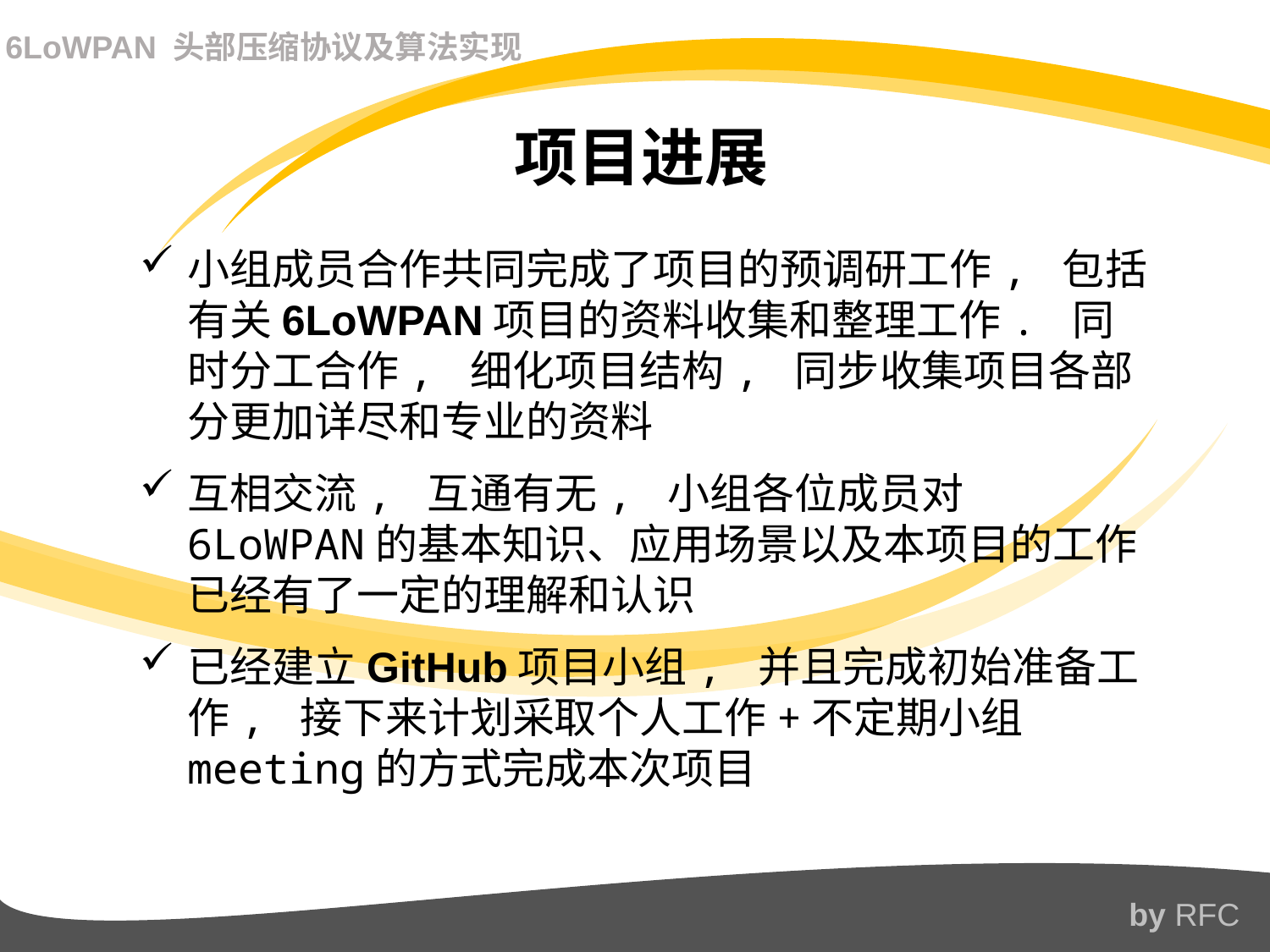

6LoWPAN 头部压缩协议及算法实现
项目进展
小组成员合作共同完成了项目的预调研工作, 包括有关6LoWPAN项目的资料收集和整理工作. 同时分工合作, 细化项目结构, 同步收集项目各部分更加详尽和专业的资料
互相交流, 互通有无, 小组各位成员对6LoWPAN的基本知识、应用场景以及本项目的工作已经有了一定的理解和认识
已经建立GitHub项目小组, 并且完成初始准备工作, 接下来计划采取个人工作+不定期小组meeting的方式完成本次项目
by RFC